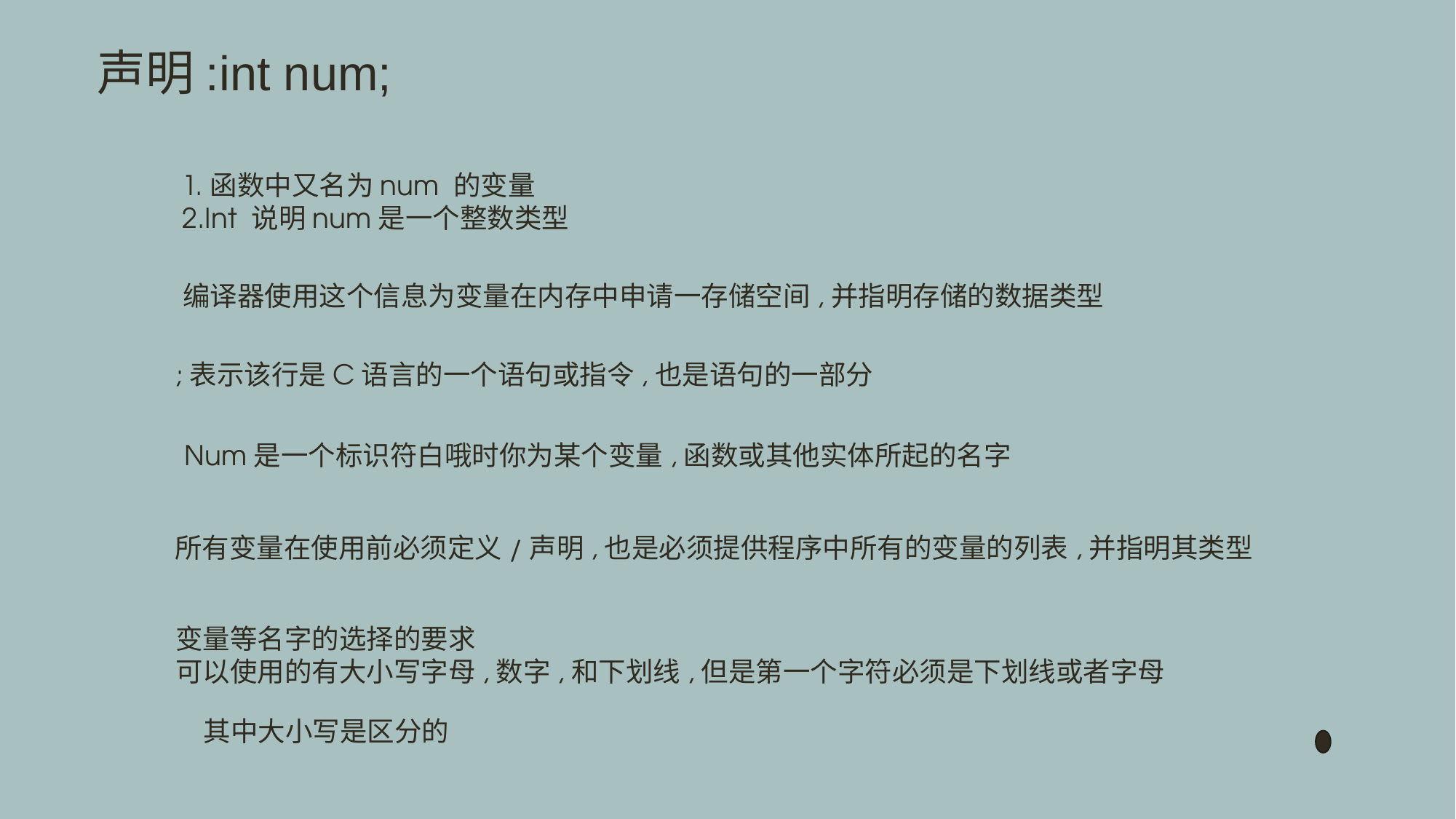

# 声明:int num;
1.函数中又名为num 的变量
2.Int 说明num是一个整数类型

编译器使用这个信息为变量在内存中申请一存储空间,并指明存储的数据类型
;表示该行是C语言的一个语句或指令,也是语句的一部分
Num是一个标识符白哦时你为某个变量,函数或其他实体所起的名字
所有变量在使用前必须定义/声明,也是必须提供程序中所有的变量的列表,并指明其类型
变量等名字的选择的要求
可以使用的有大小写字母,数字,和下划线,但是第一个字符必须是下划线或者字母
其中大小写是区分的